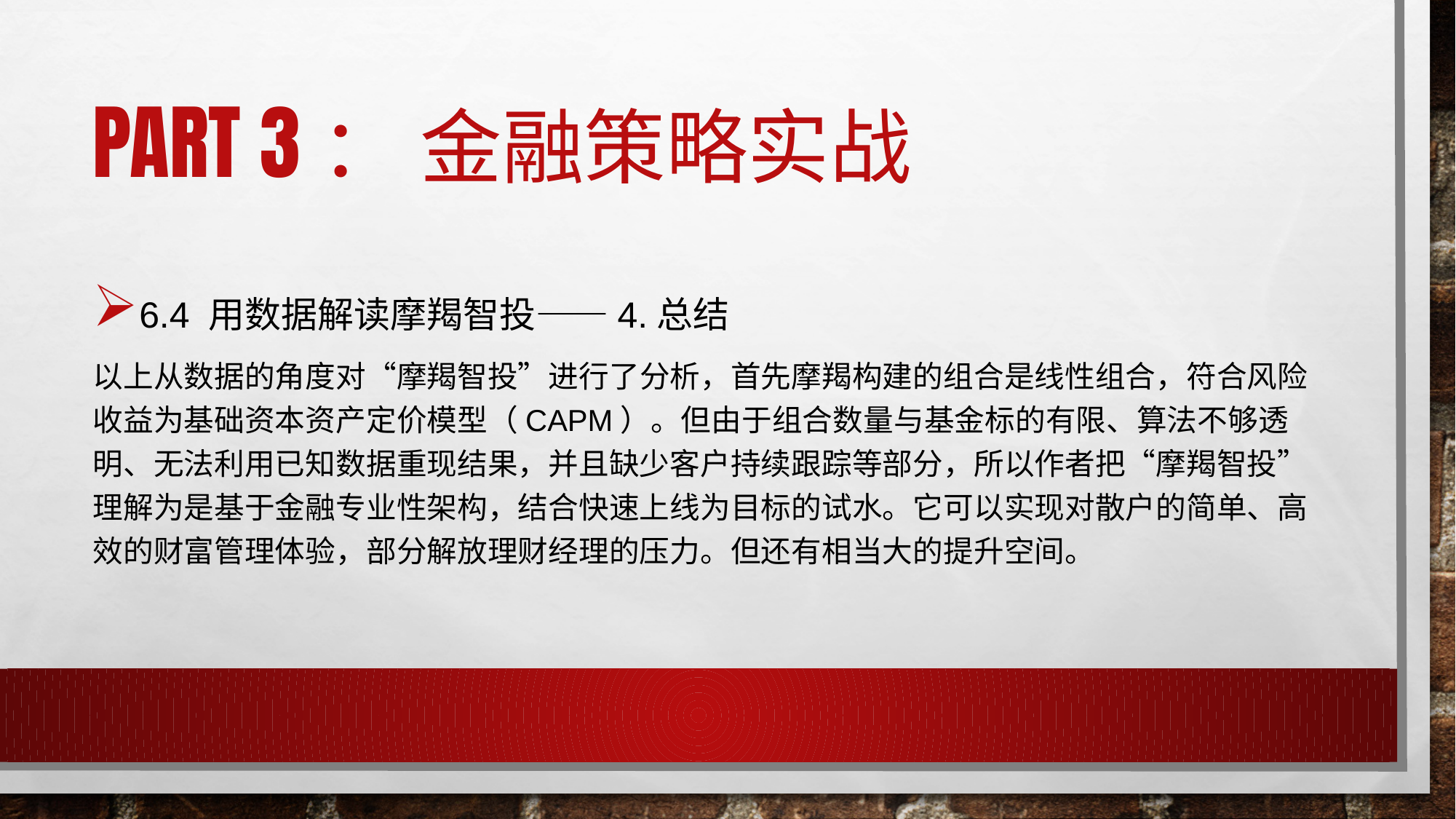

# Part 3： 金融策略实战
6.4 用数据解读摩羯智投——4.总结
以上从数据的角度对“摩羯智投”进行了分析，首先摩羯构建的组合是线性组合，符合风险收益为基础资本资产定价模型（CAPM）。但由于组合数量与基金标的有限、算法不够透明、无法利用已知数据重现结果，并且缺少客户持续跟踪等部分，所以作者把“摩羯智投”理解为是基于金融专业性架构，结合快速上线为目标的试水。它可以实现对散户的简单、高效的财富管理体验，部分解放理财经理的压力。但还有相当大的提升空间。